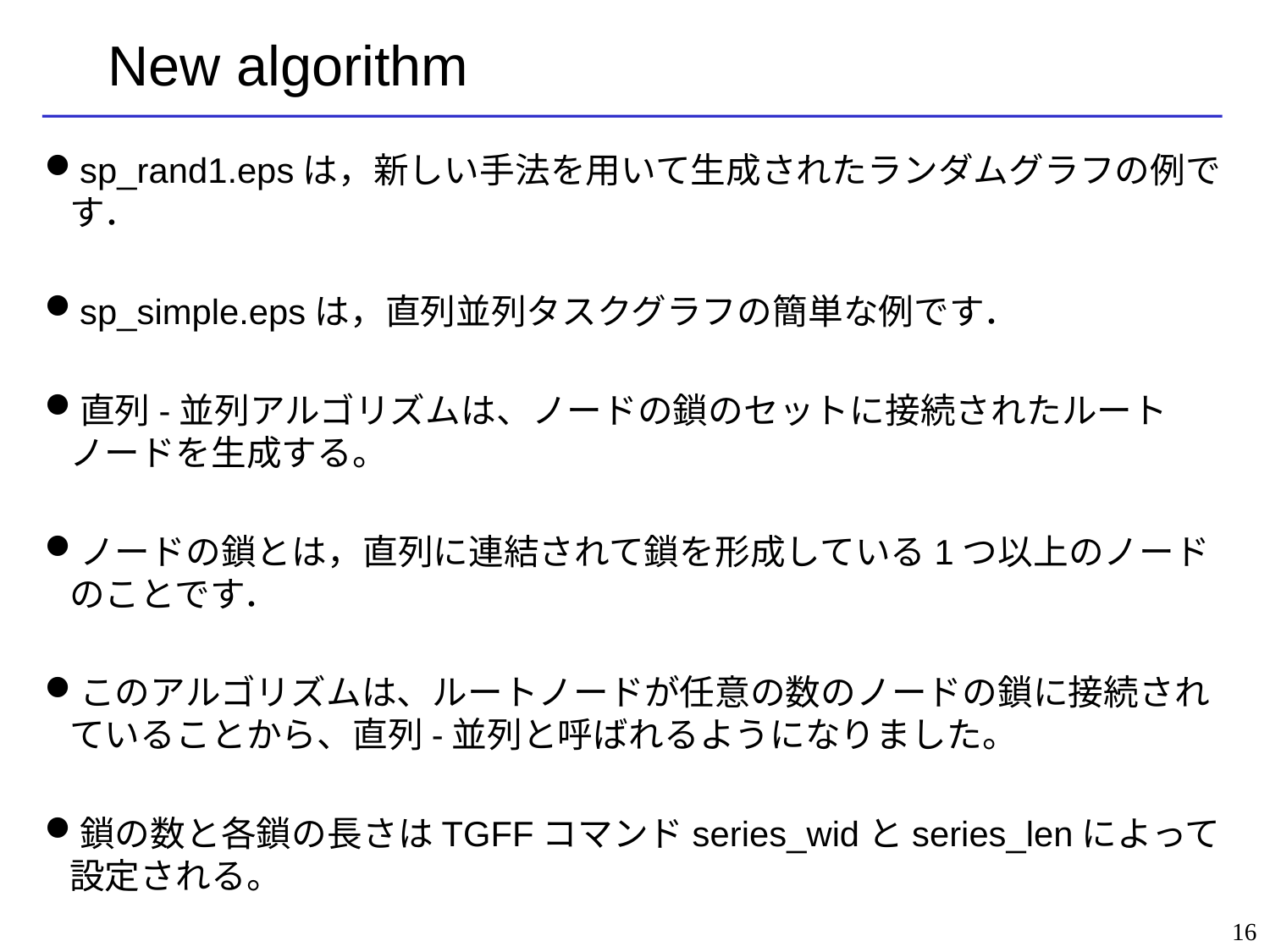

# New algorithm
sp_rand1.epsは，新しい手法を用いて生成されたランダムグラフの例です．

sp_simple.epsは，直列並列タスクグラフの簡単な例です．

直列-並列アルゴリズムは、ノードの鎖のセットに接続されたルートノードを生成する。

ノードの鎖とは，直列に連結されて鎖を形成している1つ以上のノードのことです．

このアルゴリズムは、ルートノードが任意の数のノードの鎖に接続されていることから、直列-並列と呼ばれるようになりました。

鎖の数と各鎖の長さはTGFFコマンドseries_widとseries_lenによって設定される。
16